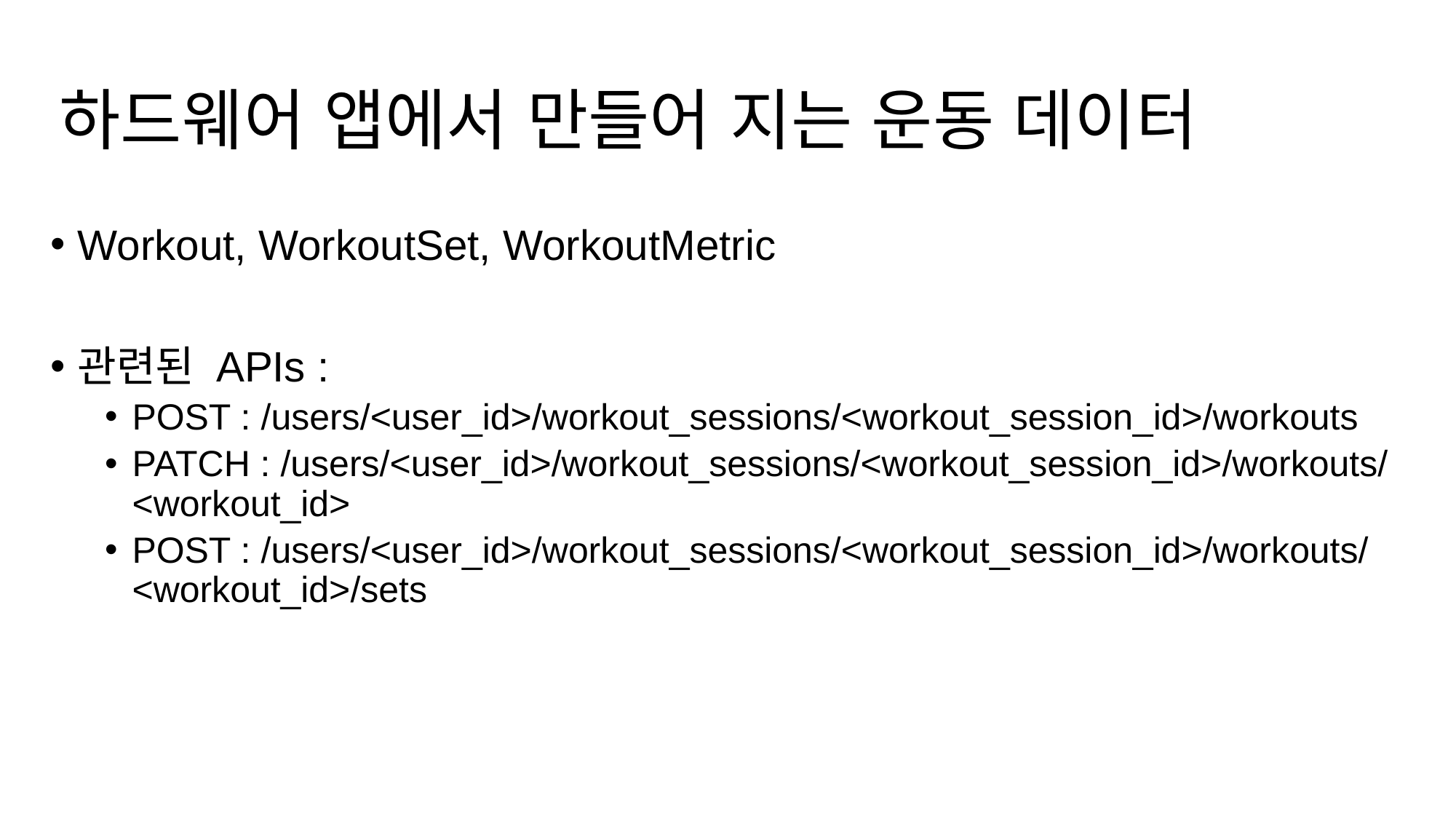

# 하드웨어 앱에서 만들어 지는 운동 데이터
Workout, WorkoutSet, WorkoutMetric

관련된 APIs :
POST : /users/<user_id>/workout_sessions/<workout_session_id>/workouts
PATCH : /users/<user_id>/workout_sessions/<workout_session_id>/workouts/<workout_id>
POST : /users/<user_id>/workout_sessions/<workout_session_id>/workouts/<workout_id>/sets